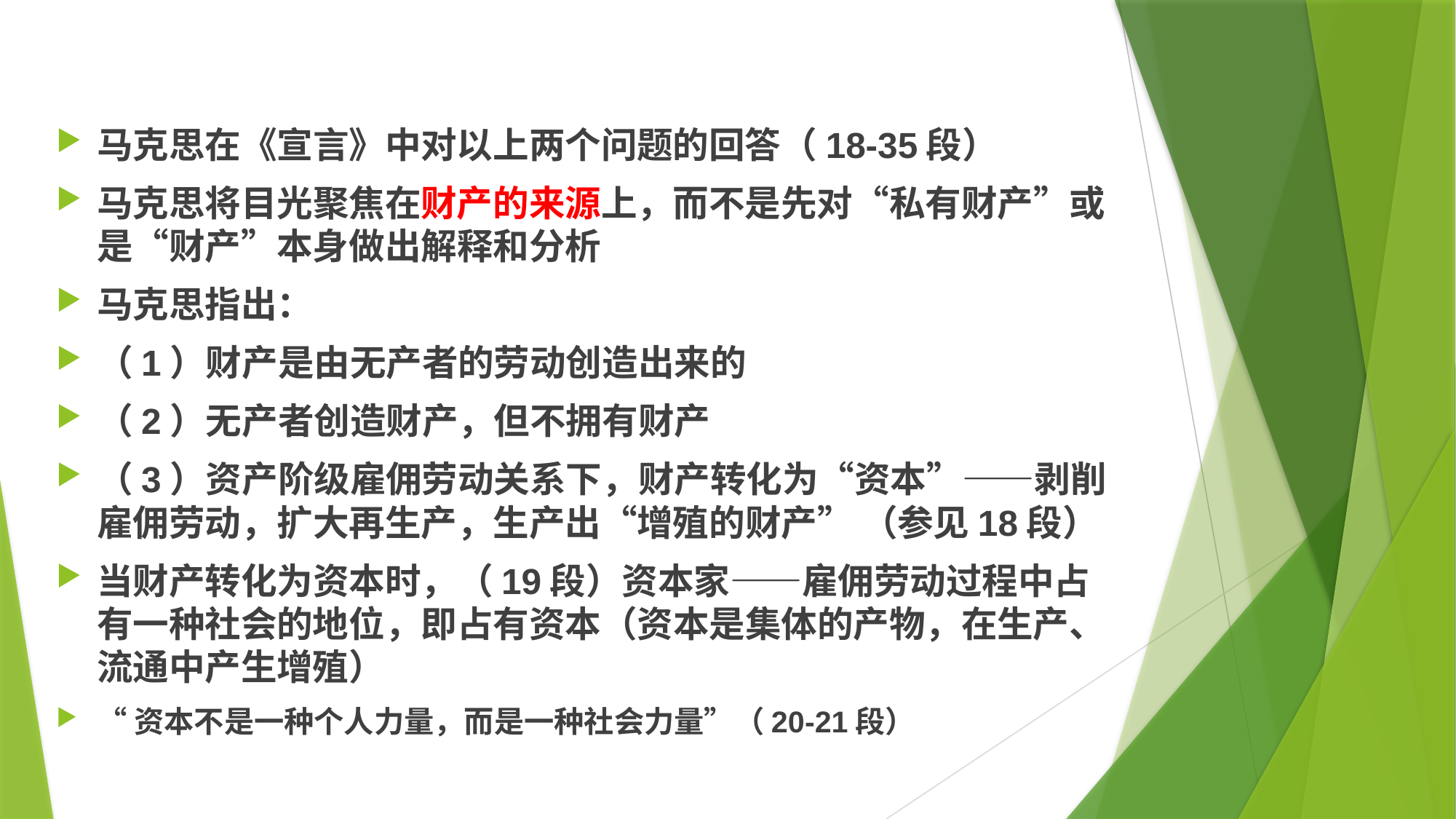

马克思在《宣言》中对以上两个问题的回答（18-35段）
马克思将目光聚焦在财产的来源上，而不是先对“私有财产”或是“财产”本身做出解释和分析
马克思指出：
（1）财产是由无产者的劳动创造出来的
（2）无产者创造财产，但不拥有财产
（3）资产阶级雇佣劳动关系下，财产转化为“资本”——剥削雇佣劳动，扩大再生产，生产出“增殖的财产” （参见18段）
当财产转化为资本时，（19段）资本家——雇佣劳动过程中占有一种社会的地位，即占有资本（资本是集体的产物，在生产、流通中产生增殖）
“资本不是一种个人力量，而是一种社会力量”（20-21段）